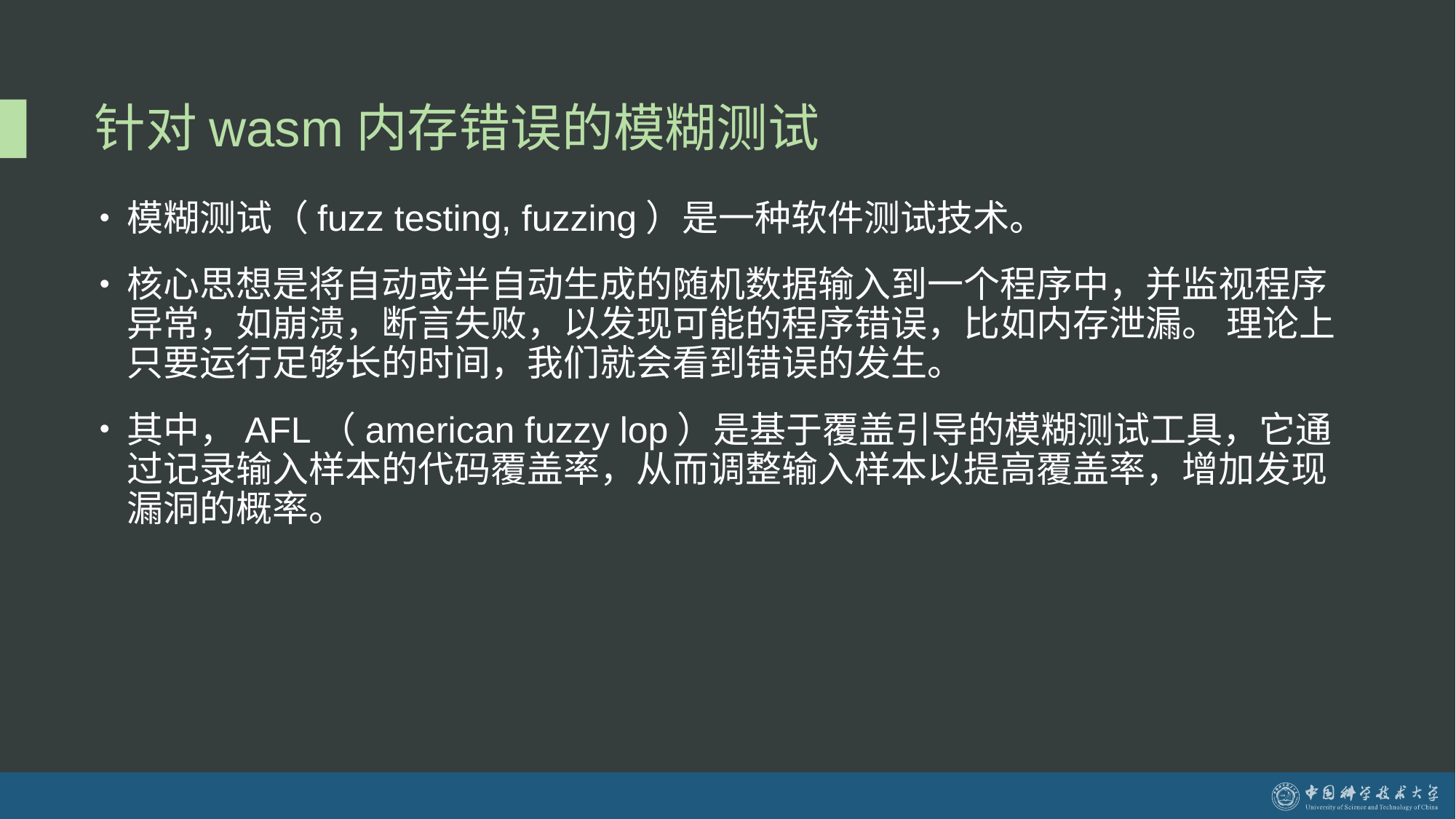

# 针对wasm内存错误的模糊测试
模糊测试（fuzz testing, fuzzing）是一种软件测试技术。
核心思想是将自动或半自动生成的随机数据输入到一个程序中，并监视程序异常，如崩溃，断言失败，以发现可能的程序错误，比如内存泄漏。 理论上只要运行足够长的时间，我们就会看到错误的发生。
其中，AFL（american fuzzy lop）是基于覆盖引导的模糊测试工具，它通过记录输入样本的代码覆盖率，从而调整输入样本以提高覆盖率，增加发现漏洞的概率。